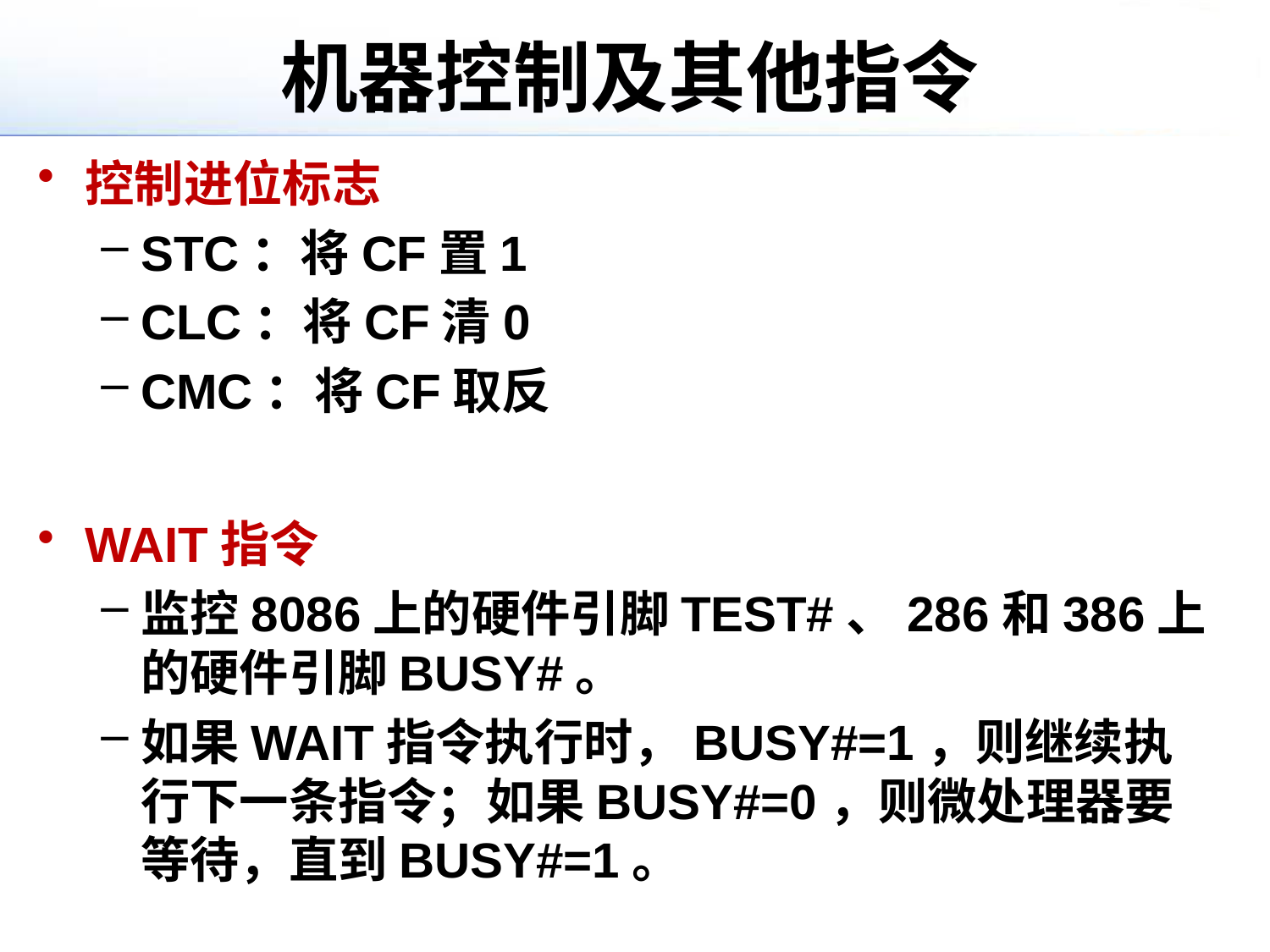

# 机器控制及其他指令
控制进位标志
STC：将CF置1
CLC：将CF清0
CMC：将CF取反

WAIT指令
监控8086上的硬件引脚TEST#、286和386上的硬件引脚BUSY#。
如果WAIT指令执行时，BUSY#=1，则继续执行下一条指令；如果BUSY#=0，则微处理器要等待，直到BUSY#=1。